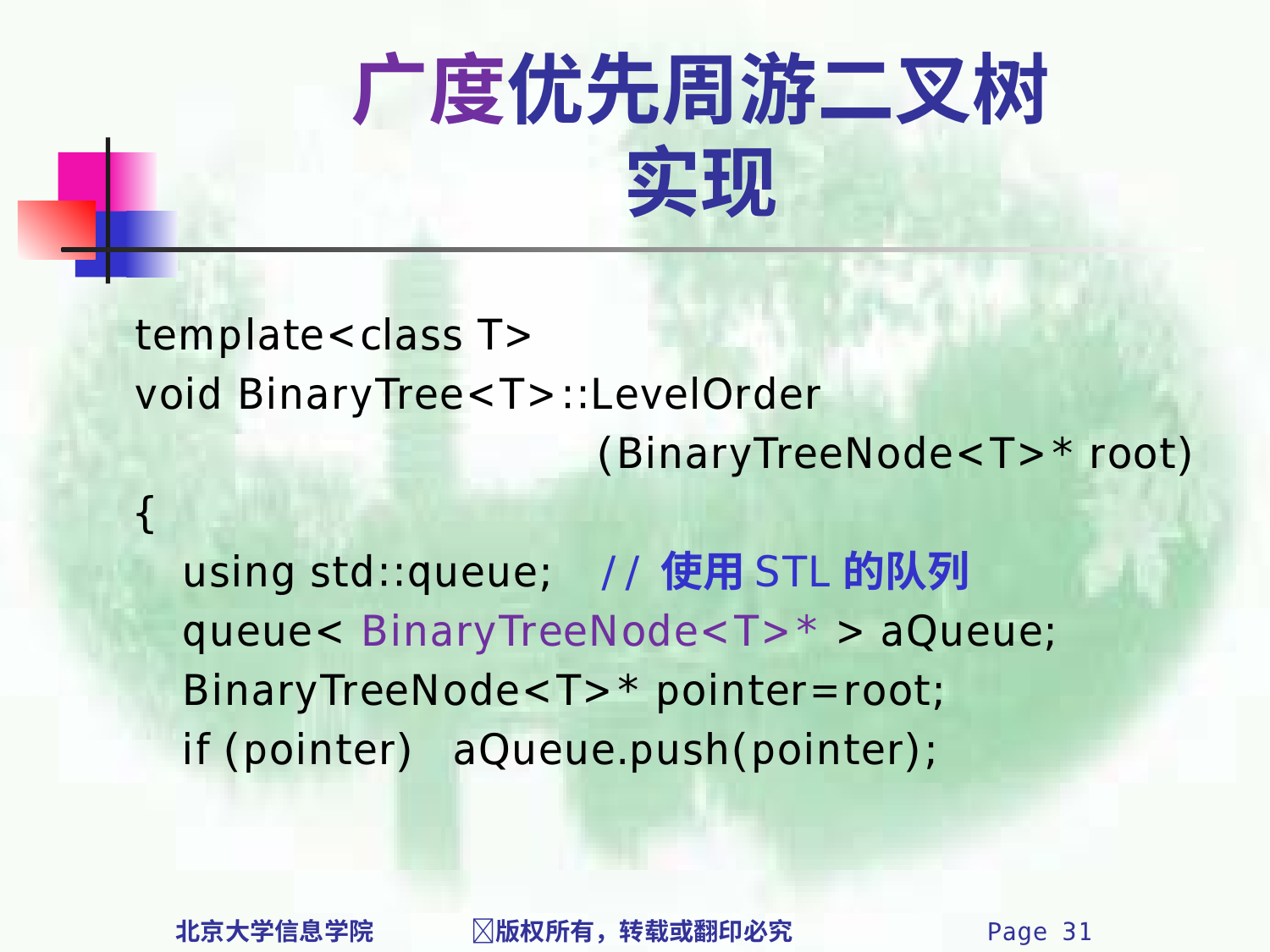

# 广度优先周游二叉树 实现
template<class T>
void BinaryTree<T>::LevelOrder
                                     (BinaryTreeNode<T>* root)
{
	using std::queue;	   //使用STL的队列
	queue< BinaryTreeNode<T>* > aQueue;
	BinaryTreeNode<T>* pointer=root;
	if (pointer)   aQueue.push(pointer);
北京大学信息学院                 ©版权所有，转载或翻印必究                                 Page  31